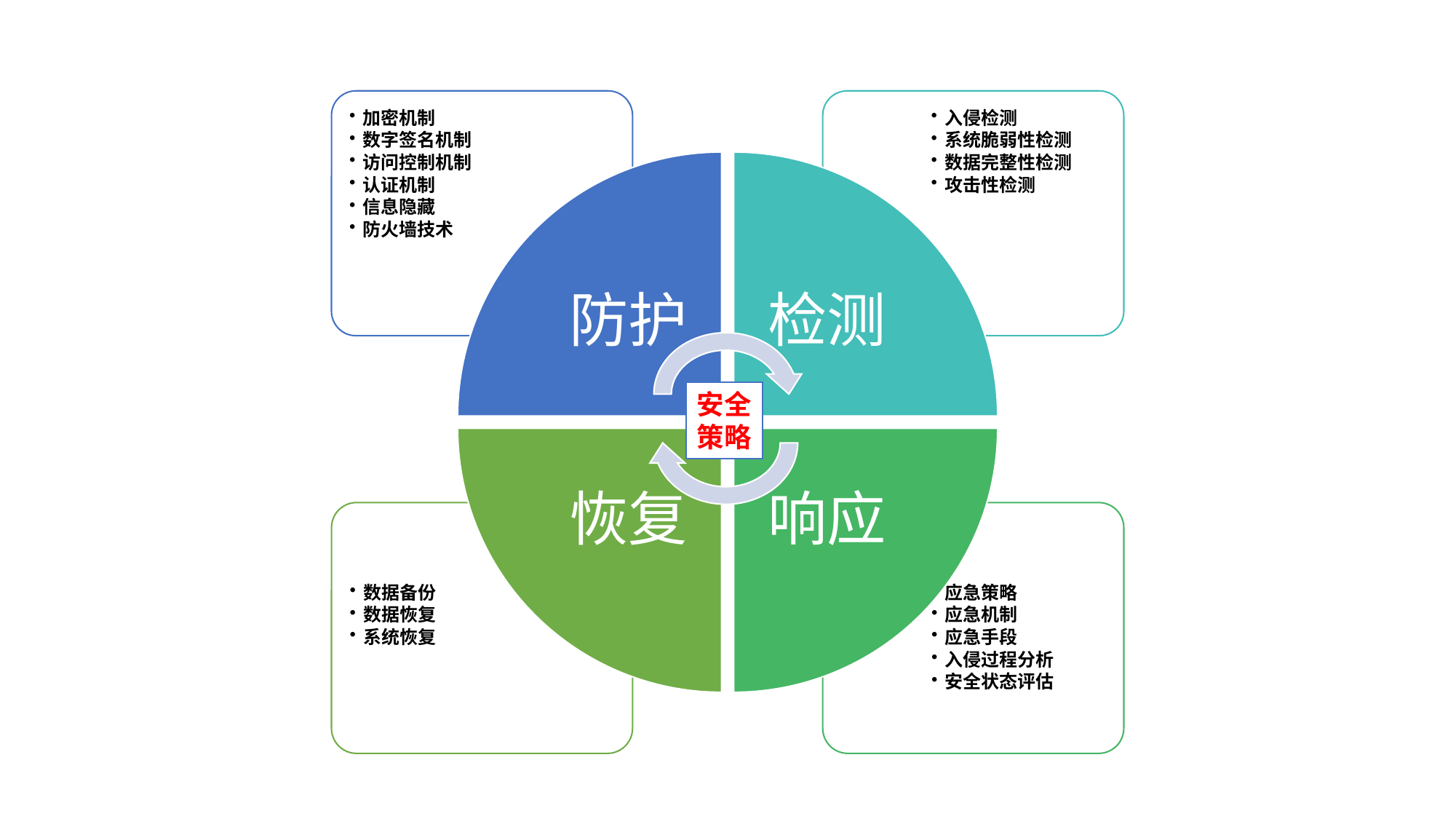

应急策略
应急机制
应急手段
入侵过程分析
安全状态评估
数据备份
数据恢复
系统恢复
入侵检测
系统脆弱性检测
数据完整性检测
攻击性检测
加密机制
数字签名机制
访问控制机制
认证机制
信息隐藏
防火墙技术
防护
检测
响应
恢复
安全
策略